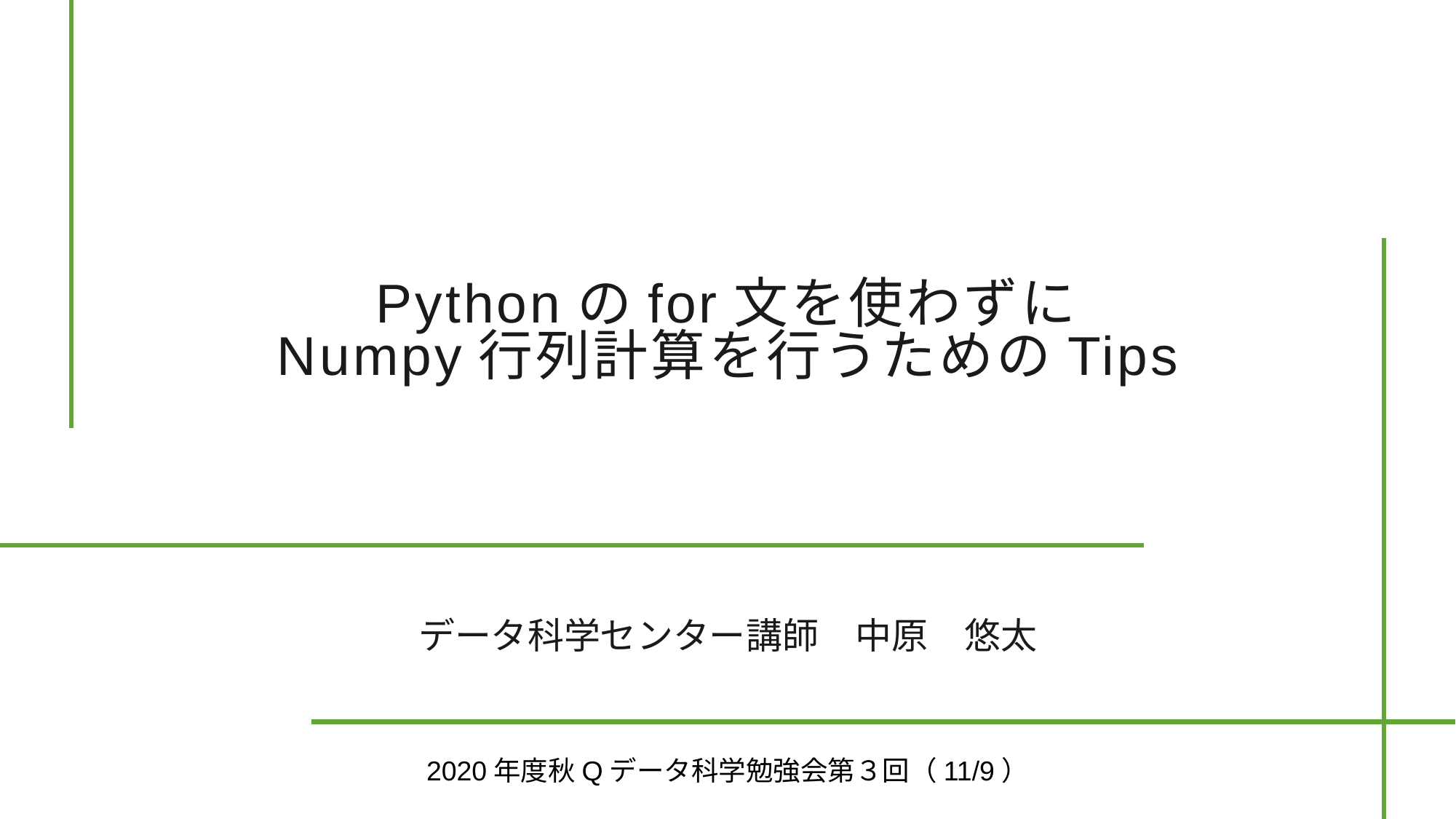

# Pythonのfor文を使わずに Numpy行列計算を行うためのTips
データ科学センター講師　中原　悠太
2020年度秋Qデータ科学勉強会第３回（11/9）